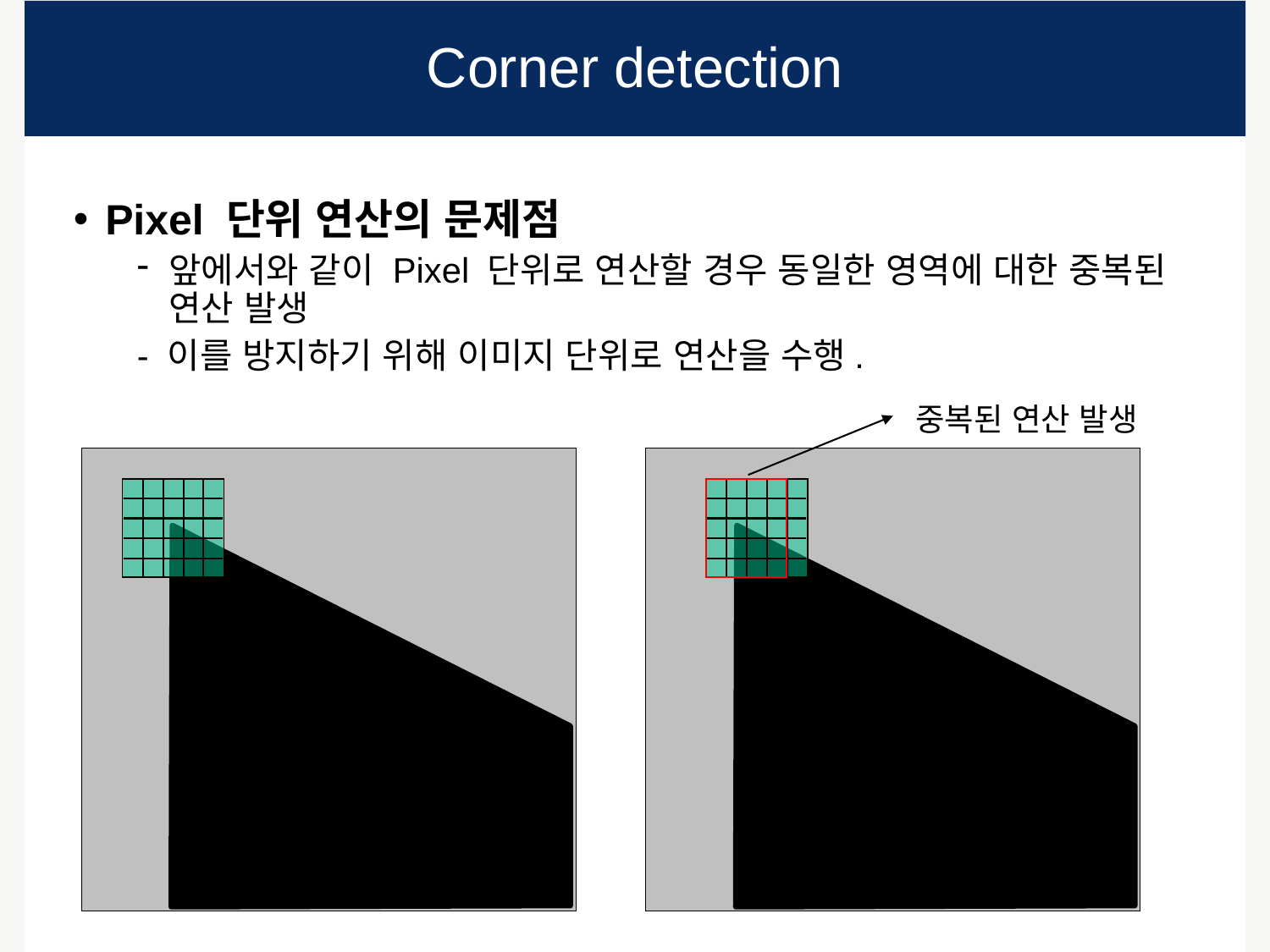

# Corner detection
Pixel 단위 연산의 문제점
앞에서와 같이 Pixel 단위로 연산할 경우 동일한 영역에 대한 중복된 연산 발생
- 이를 방지하기 위해 이미지 단위로 연산을 수행.
중복된 연산 발생